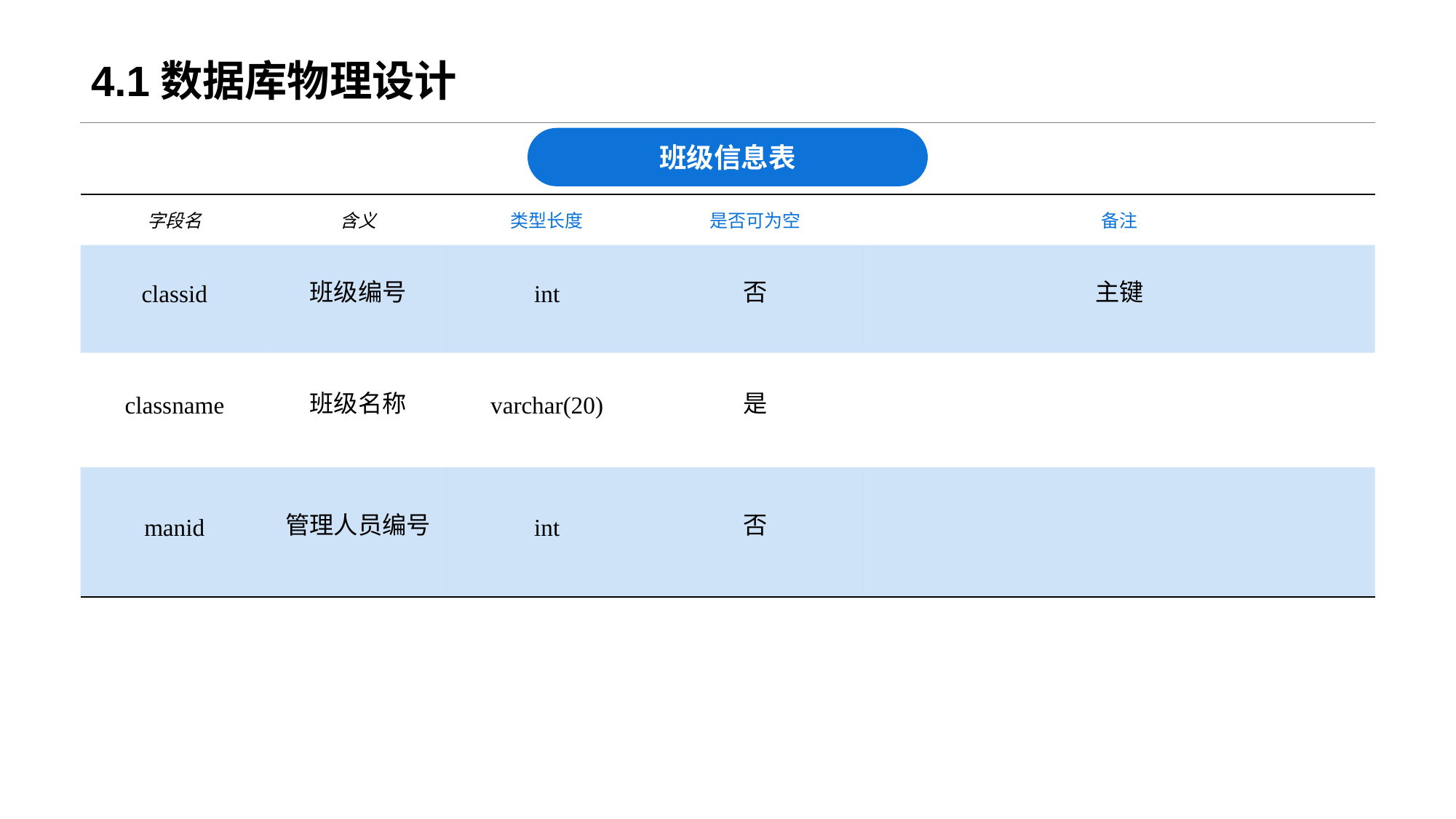

# 4.1数据库物理设计
班级信息表
| 字段名 | 含义 | 类型长度 | 是否可为空 | 备注 |
| --- | --- | --- | --- | --- |
| classid | 班级编号 | int | 否 | 主键 |
| classname | 班级名称 | varchar(20) | 是 |  |
| manid | 管理人员编号 | int | 否 |  |